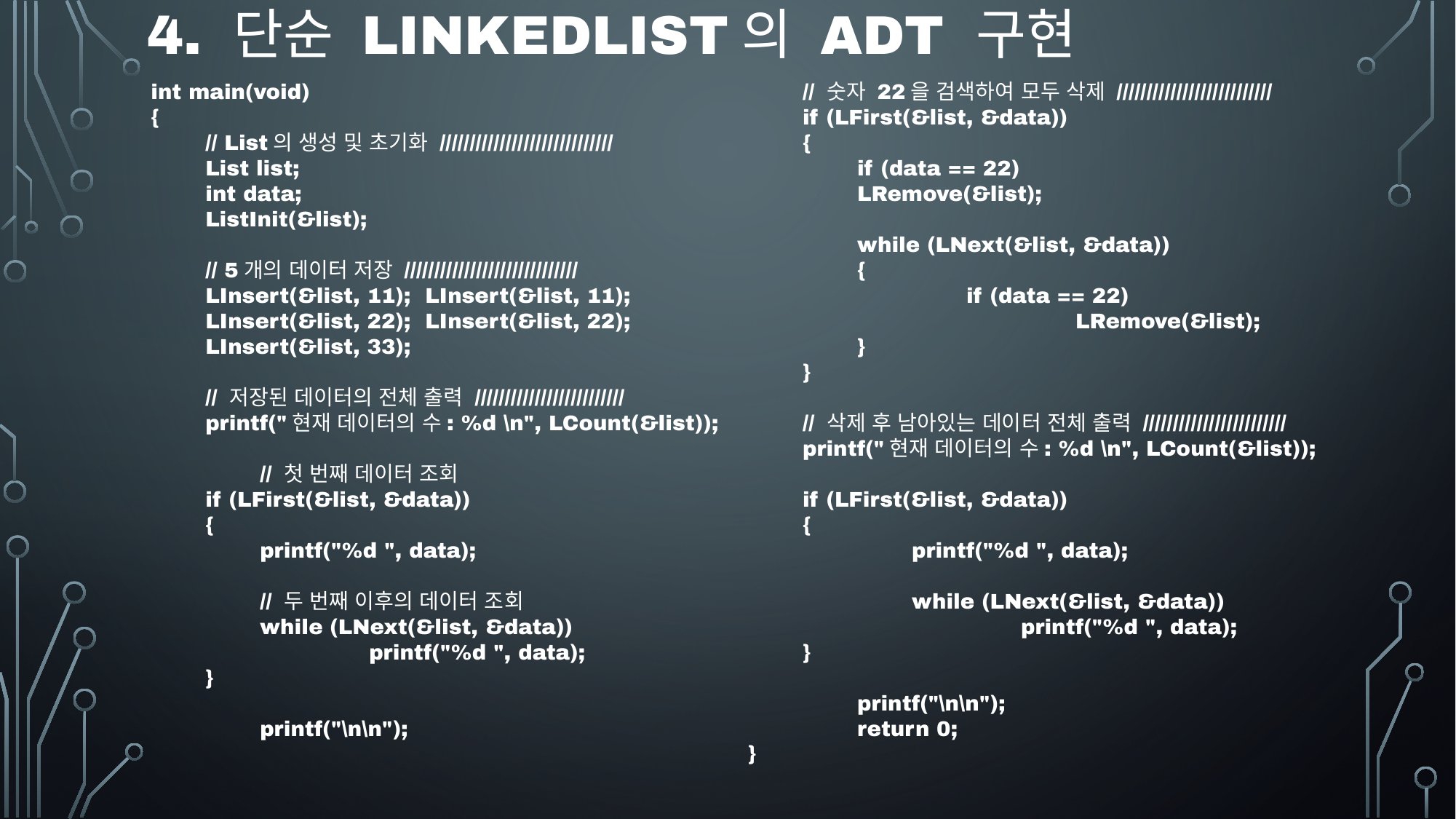

# 4. 단순 LinkedList의 ADT 구현
int main(void)
{
// List의 생성 및 초기화 /////////////////////////////
List list;
int data;
ListInit(&list);

// 5개의 데이터 저장 /////////////////////////////
LInsert(&list, 11);  LInsert(&list, 11);
LInsert(&list, 22);  LInsert(&list, 22);
LInsert(&list, 33);

// 저장된 데이터의 전체 출력 /////////////////////////
printf("현재 데이터의 수: %d \n", LCount(&list));

	// 첫 번째 데이터 조회
if (LFirst(&list, &data))
{
printf("%d ", data);

// 두 번째 이후의 데이터 조회
while (LNext(&list, &data))
	printf("%d ", data);
}

	printf("\n\n");

// 숫자 22을 검색하여 모두 삭제 //////////////////////////
if (LFirst(&list, &data))
{
if (data == 22)
LRemove(&list);

while (LNext(&list, &data))
{
	if (data == 22)
		LRemove(&list);
}
}

// 삭제 후 남아있는 데이터 전체 출력 ////////////////////////
printf("현재 데이터의 수: %d \n", LCount(&list));

if (LFirst(&list, &data))
{
	printf("%d ", data);

	while (LNext(&list, &data))
		printf("%d ", data);
}

	printf("\n\n");
	return 0;
}